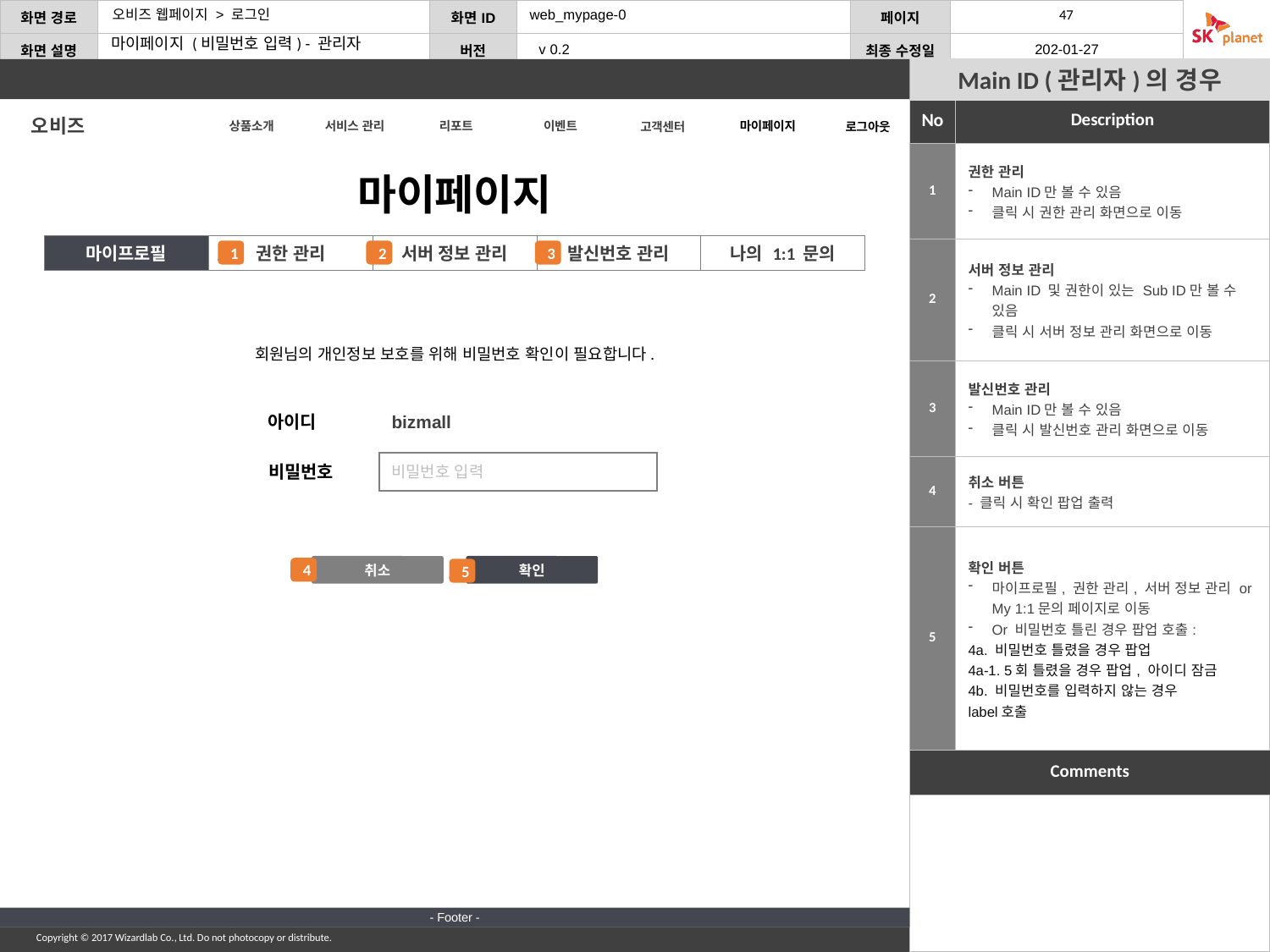

web_mypage-0
마이페이지 (비밀번호 입력) - 관리자
Main ID (관리자)의 경우

오비즈
상품소개
서비스 관리
리포트
이벤트
마이페이지
고객센터
로그아웃
마이페이지
| 마이프로필 | 권한 관리 | 서버 정보 관리 | 발신번호 관리 | 나의 1:1 문의 |
| --- | --- | --- | --- | --- |
| 1 | 권한 관리 Main ID만 볼 수 있음 클릭 시 권한 관리 화면으로 이동 |
| --- | --- |
| 2 | 서버 정보 관리 Main ID 및 권한이 있는 Sub ID만 볼 수 있음 클릭 시 서버 정보 관리 화면으로 이동 |
| 3 | 발신번호 관리 Main ID만 볼 수 있음 클릭 시 발신번호 관리 화면으로 이동 |
| 4 | 취소 버튼 - 클릭 시 확인 팝업 출력 |
| 5 | 확인 버튼 마이프로필, 권한 관리, 서버 정보 관리 or My 1:1문의 페이지로 이동 Or 비밀번호 틀린 경우 팝업 호출: 4a. 비밀번호 틀렸을 경우 팝업 4a-1. 5회 틀렸을 경우 팝업, 아이디 잠금 4b. 비밀번호를 입력하지 않는 경우 label호출 |
1
2
3
회원님의 개인정보 보호를 위해 비밀번호 확인이 필요합니다.
bizmall
아이디
비밀번호 입력
비밀번호
취소
확인
4
5

- Footer -